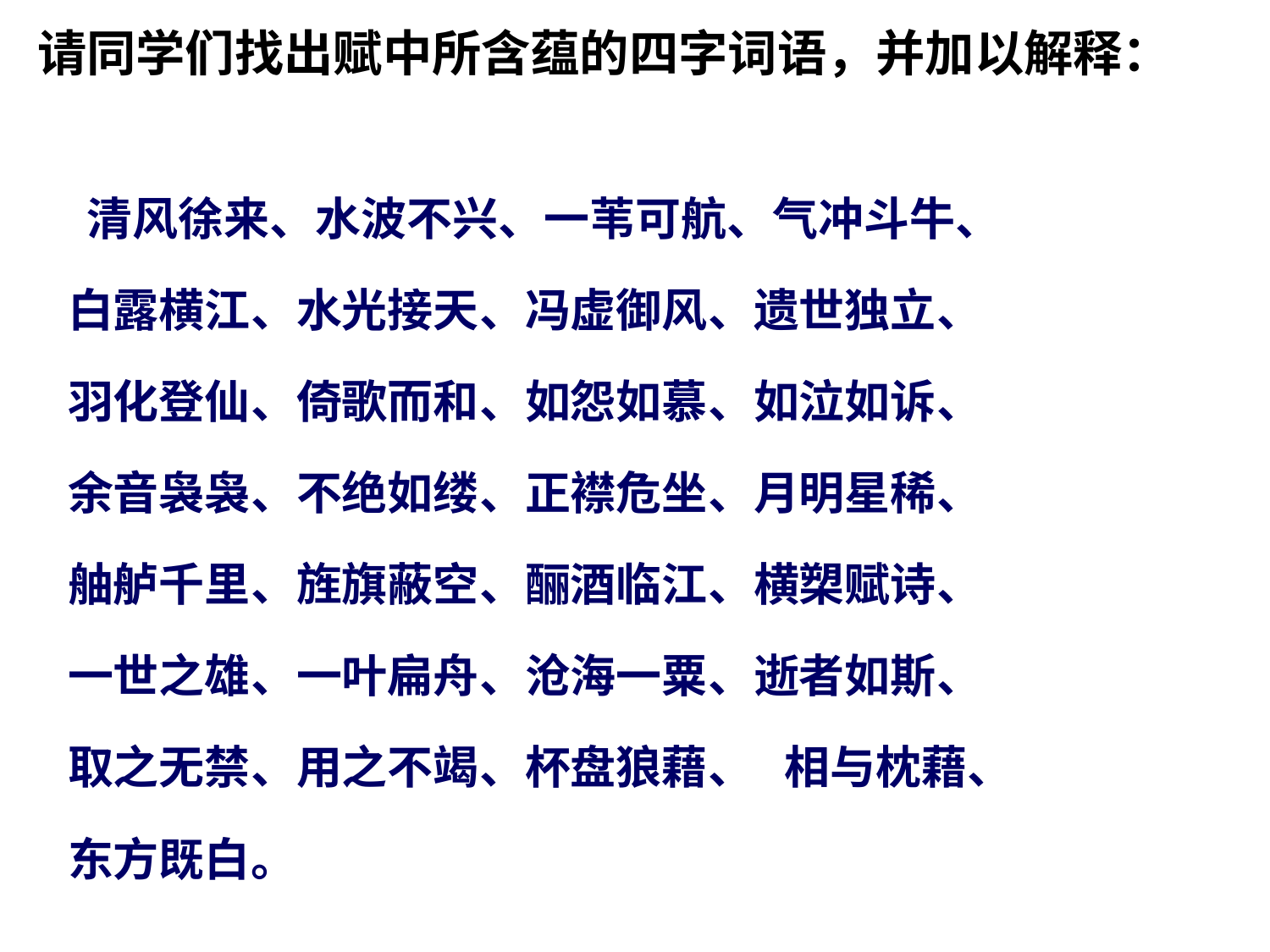

# 请同学们找出赋中所含蕴的四字词语，并加以解释：
 清风徐来、水波不兴、一苇可航、气冲斗牛、
白露横江、水光接天、冯虚御风、遗世独立、
羽化登仙、倚歌而和、如怨如慕、如泣如诉、
余音袅袅、不绝如缕、正襟危坐、月明星稀、
舳舻千里、旌旗蔽空、酾酒临江、横槊赋诗、
一世之雄、一叶扁舟、沧海一粟、逝者如斯、
取之无禁、用之不竭、杯盘狼藉、   相与枕藉、
东方既白。